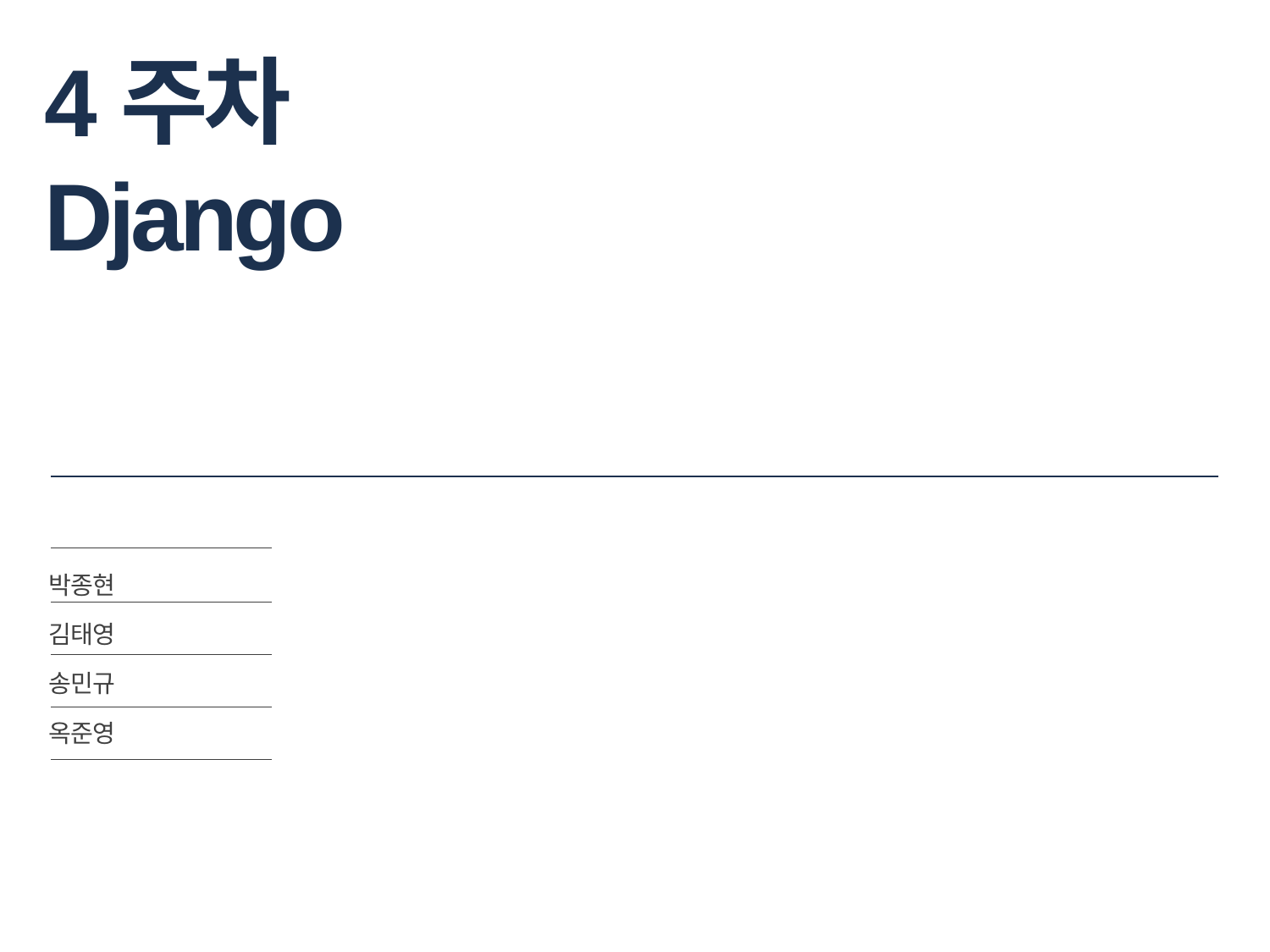

# 4주차 Django
박종현
김태영
송민규
옥준영